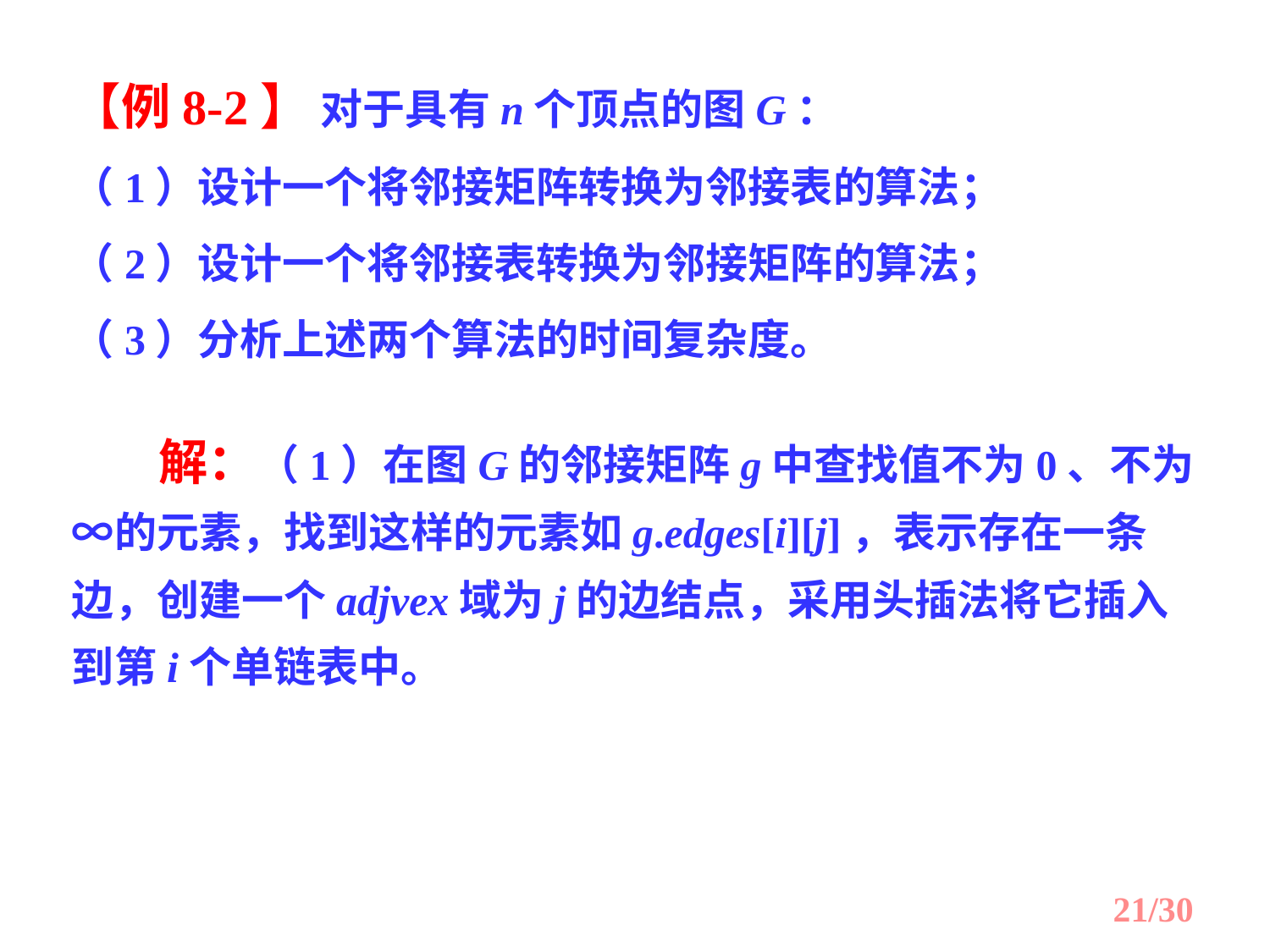

【例8-2】 对于具有n个顶点的图G：
（1）设计一个将邻接矩阵转换为邻接表的算法；
（2）设计一个将邻接表转换为邻接矩阵的算法；
（3）分析上述两个算法的时间复杂度。
        解：（1）在图G的邻接矩阵g中查找值不为0、不为∞的元素，找到这样的元素如g.edges[i][j]，表示存在一条边，创建一个adjvex域为j的边结点，采用头插法将它插入到第i个单链表中。
21/30